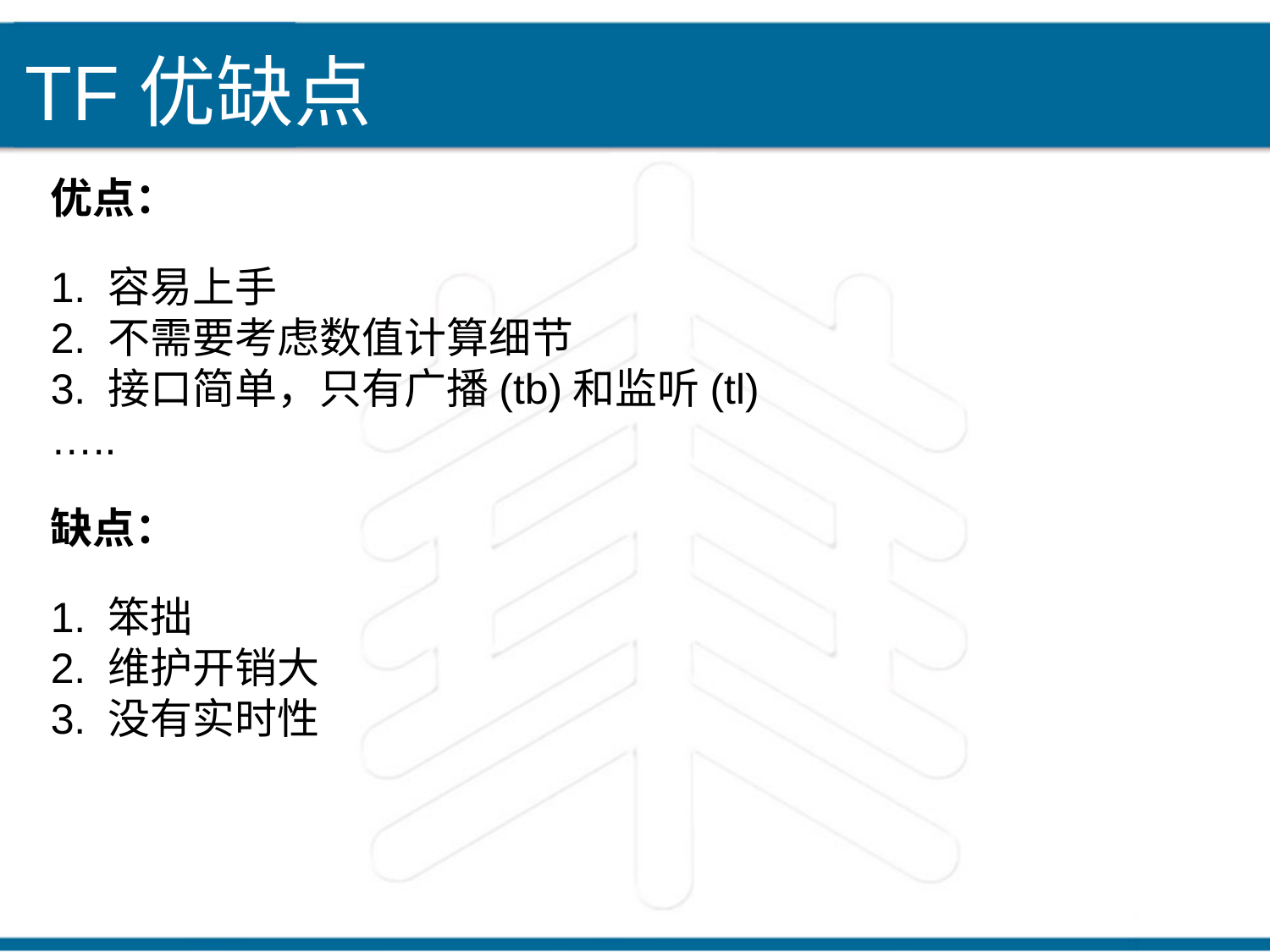

TF优缺点

优点：

1. 容易上手
2. 不需要考虑数值计算细节
3. 接口简单，只有广播(tb)和监听(tl)
…..

缺点：

1. 笨拙
2. 维护开销大
3. 没有实时性